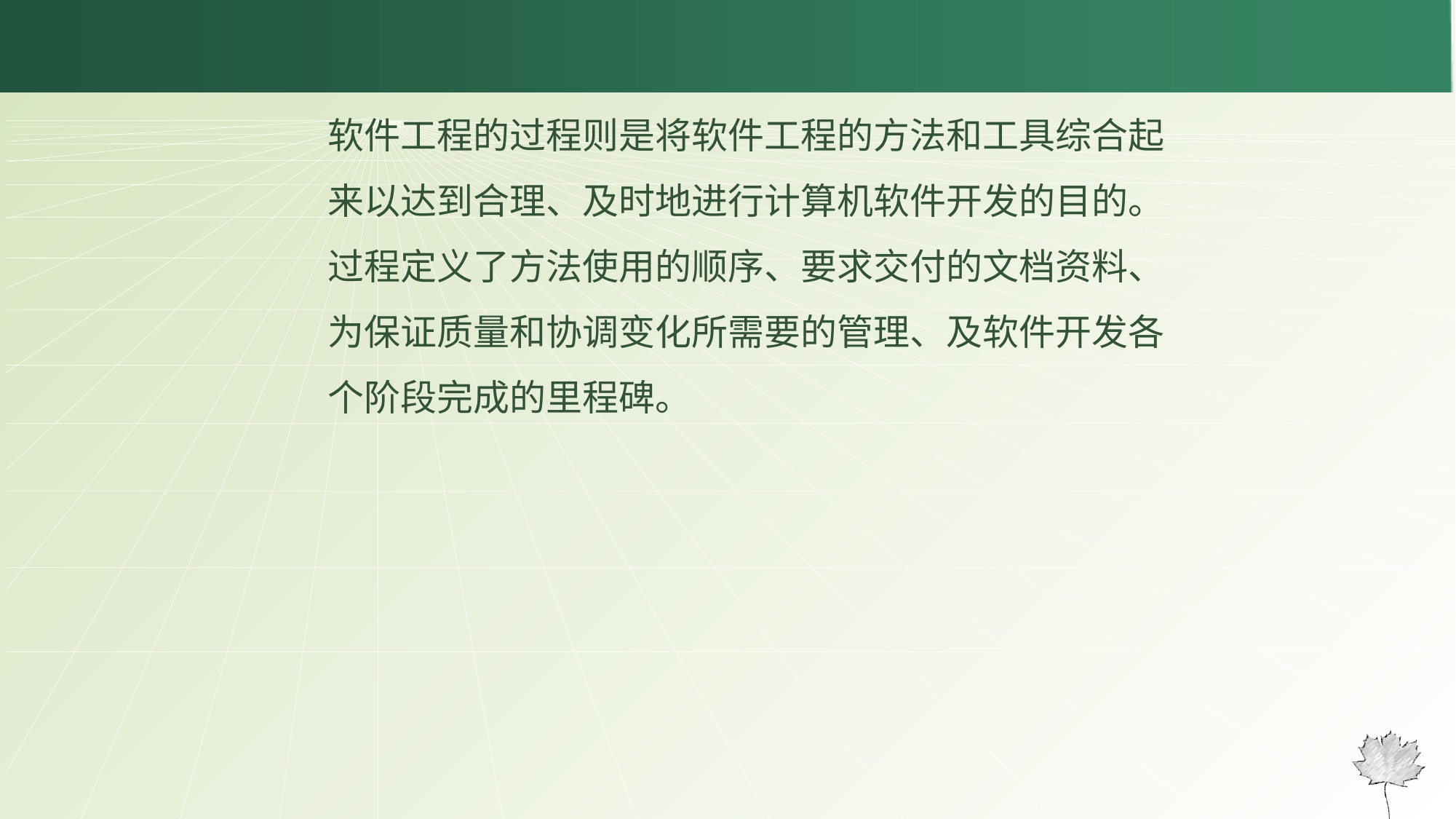

软件工程的过程则是将软件工程的方法和工具综合起来以达到合理、及时地进行计算机软件开发的目的。过程定义了方法使用的顺序、要求交付的文档资料、为保证质量和协调变化所需要的管理、及软件开发各个阶段完成的里程碑。